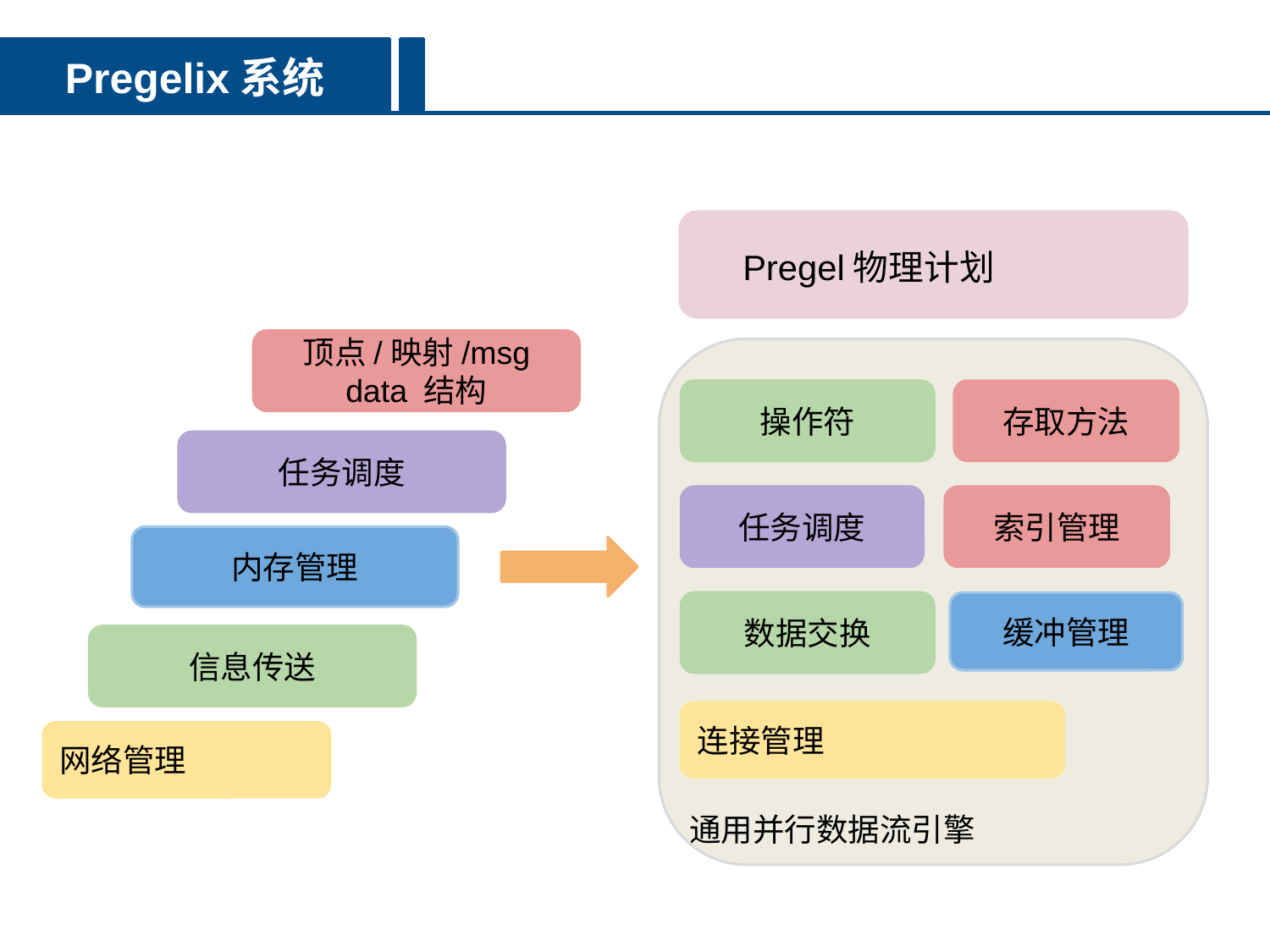

Pregelix系统

Pregel物理计划
顶点/映射/msg data 结构

操作符
存取方法
任务调度
任务调度
索引管理
内存管理

数据交换
缓冲管理
信息传送
连接管理
网络管理
通用并行数据流引擎